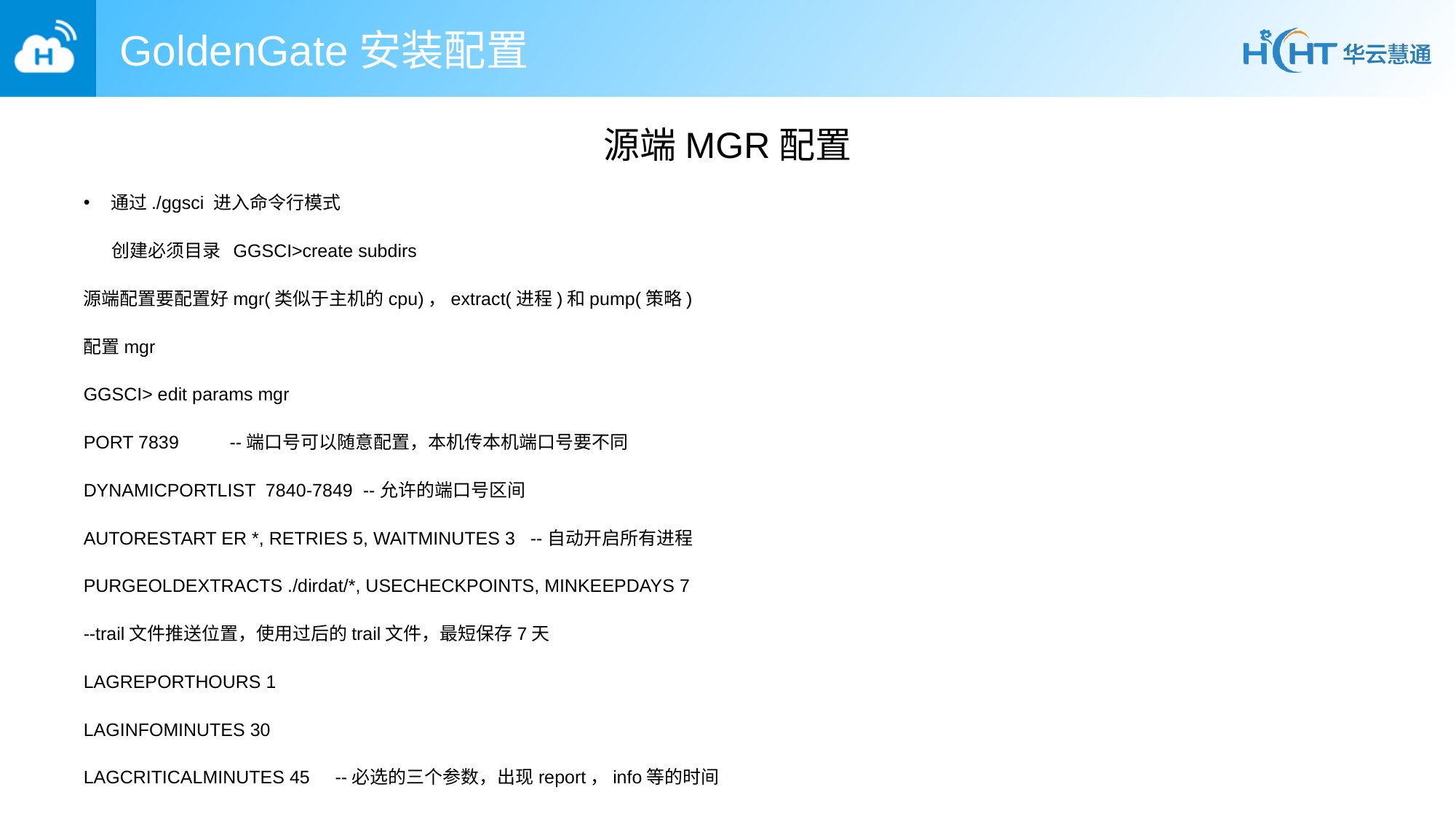

# GoldenGate安装配置
源端MGR配置
通过./ggsci 进入命令行模式
      创建必须目录  GGSCI>create subdirs
源端配置要配置好mgr(类似于主机的cpu)，extract(进程)和pump(策略)
配置mgr
GGSCI> edit params mgr
PORT 7839          --端口号可以随意配置，本机传本机端口号要不同
DYNAMICPORTLIST  7840-7849  --允许的端口号区间
AUTORESTART ER *, RETRIES 5, WAITMINUTES 3   --自动开启所有进程
PURGEOLDEXTRACTS ./dirdat/*, USECHECKPOINTS, MINKEEPDAYS 7
--trail文件推送位置，使用过后的trail文件，最短保存7天
LAGREPORTHOURS 1
LAGINFOMINUTES 30
LAGCRITICALMINUTES 45     --必选的三个参数，出现report，info等的时间